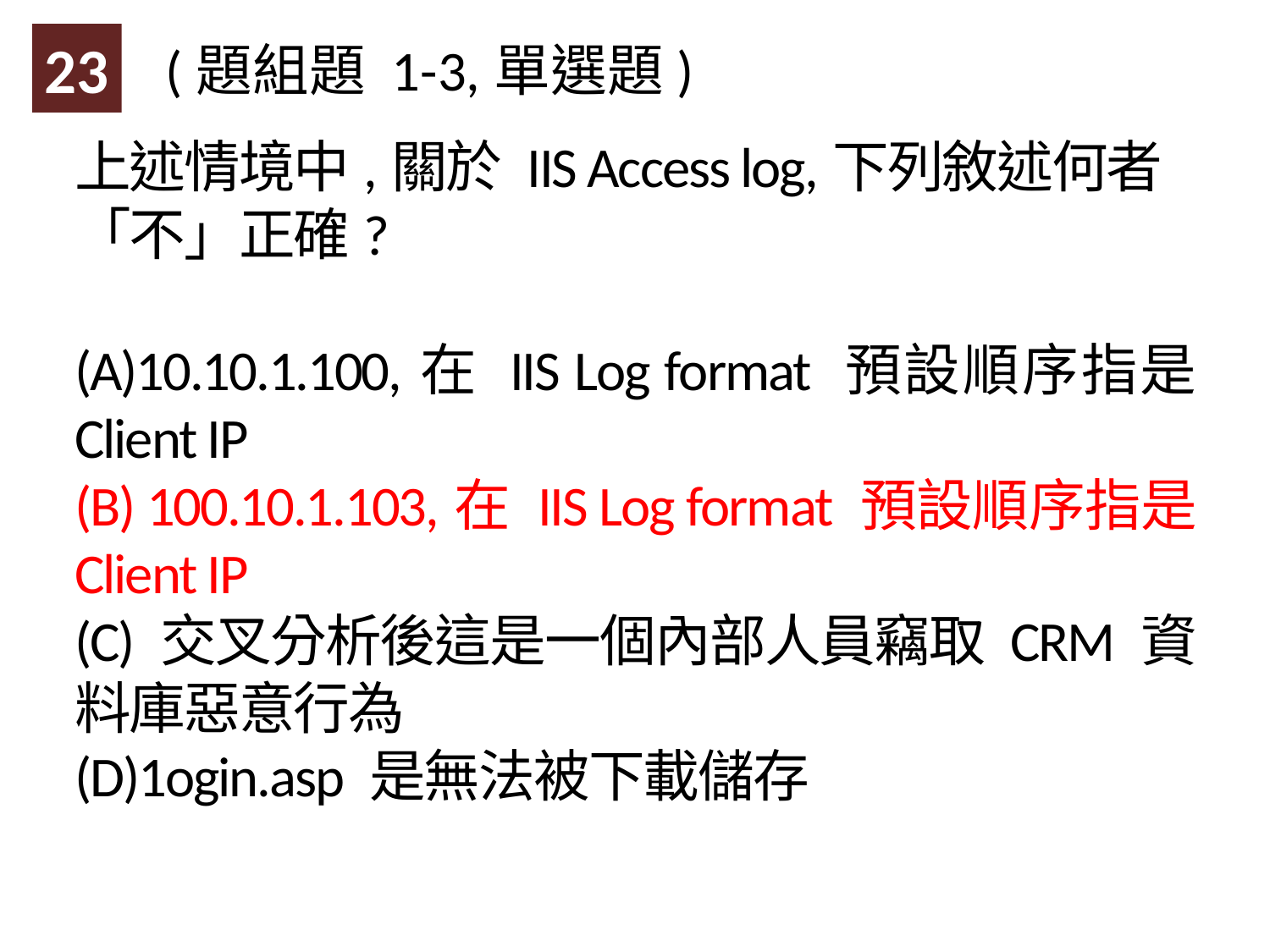

23
(題組題 1-3,單選題)
上述情境中,關於 IIS Access log,下列敘述何者
「不」正確?

(A)10.10.1.100,在 IIS Log format 預設順序指是 Client IP
(B) 100.10.1.103,在 IIS Log format 預設順序指是 Client IP
(C) 交叉分析後這是一個內部人員竊取 CRM 資料庫惡意行為
(D)1ogin.asp 是無法被下載儲存